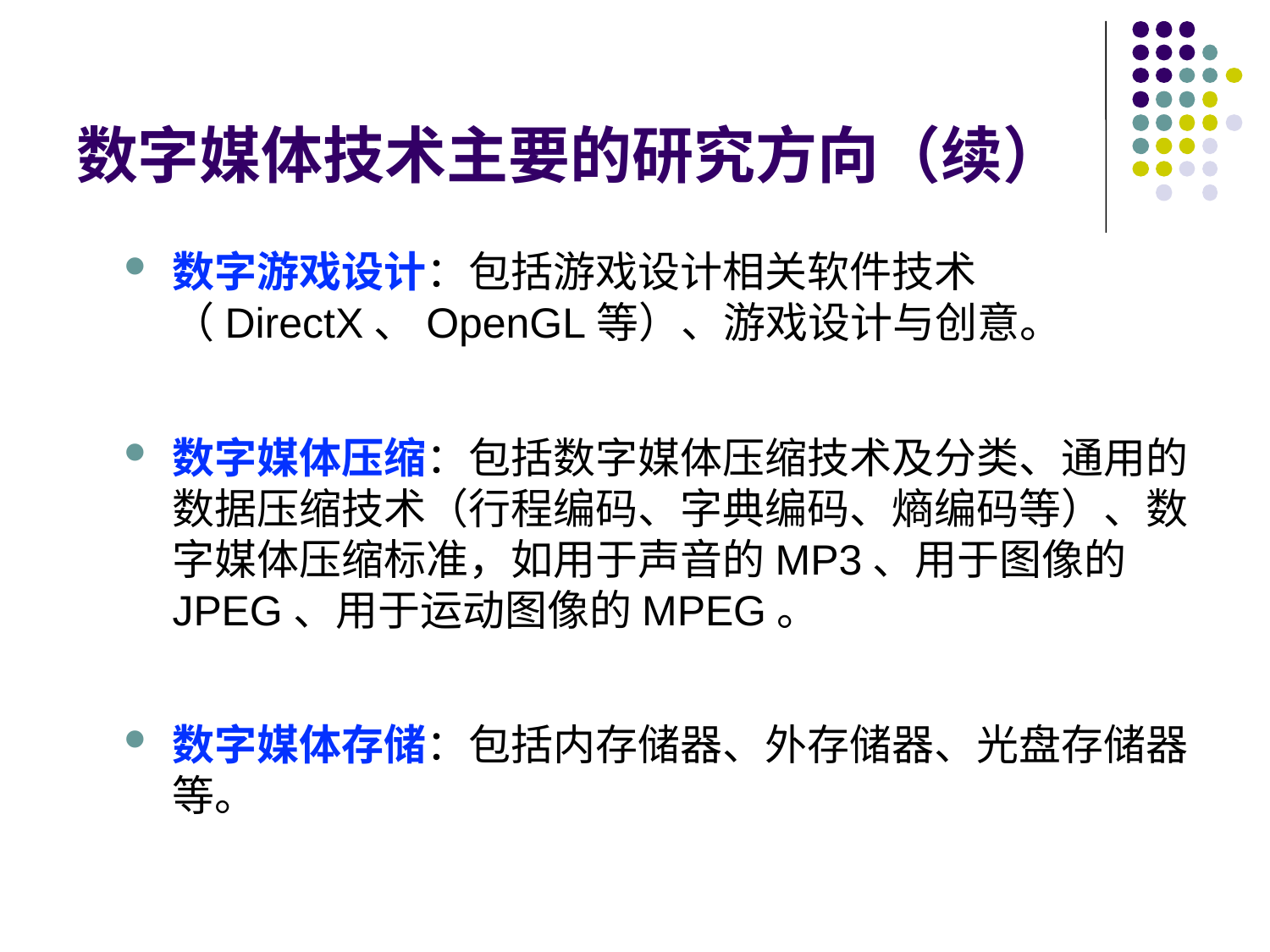

# 数字媒体技术主要的研究方向（续）
数字游戏设计：包括游戏设计相关软件技术（DirectX、OpenGL等）、游戏设计与创意。

数字媒体压缩：包括数字媒体压缩技术及分类、通用的数据压缩技术（行程编码、字典编码、熵编码等）、数字媒体压缩标准，如用于声音的MP3、用于图像的JPEG、用于运动图像的MPEG。

数字媒体存储：包括内存储器、外存储器、光盘存储器等。